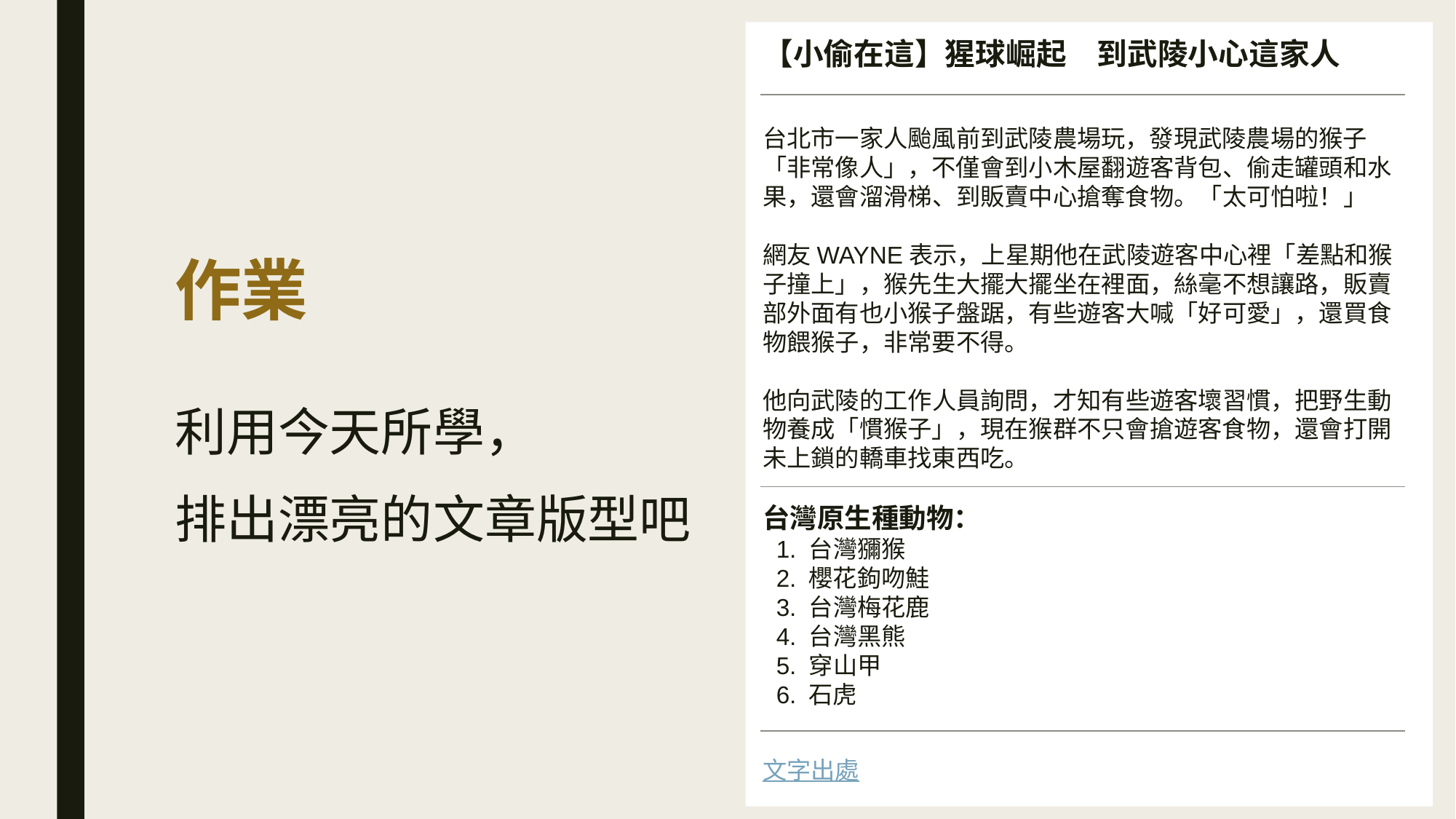

【小偷在這】猩球崛起　到武陵小心這家人

台北市一家人颱風前到武陵農場玩，發現武陵農場的猴子「非常像人」，不僅會到小木屋翻遊客背包、偷走罐頭和水果，還會溜滑梯、到販賣中心搶奪食物。「太可怕啦！」

網友WAYNE表示，上星期他在武陵遊客中心裡「差點和猴子撞上」，猴先生大擺大擺坐在裡面，絲毫不想讓路，販賣部外面有也小猴子盤踞，有些遊客大喊「好可愛」，還買食物餵猴子，非常要不得。

他向武陵的工作人員詢問，才知有些遊客壞習慣，把野生動物養成「慣猴子」，現在猴群不只會搶遊客食物，還會打開未上鎖的轎車找東西吃。

台灣原生種動物：
  1. 台灣獼猴
  2. 櫻花鉤吻鮭
  3. 台灣梅花鹿
  4. 台灣黑熊
  5. 穿山甲
  6. 石虎

文字出處

# 作業
利用今天所學，
排出漂亮的文章版型吧